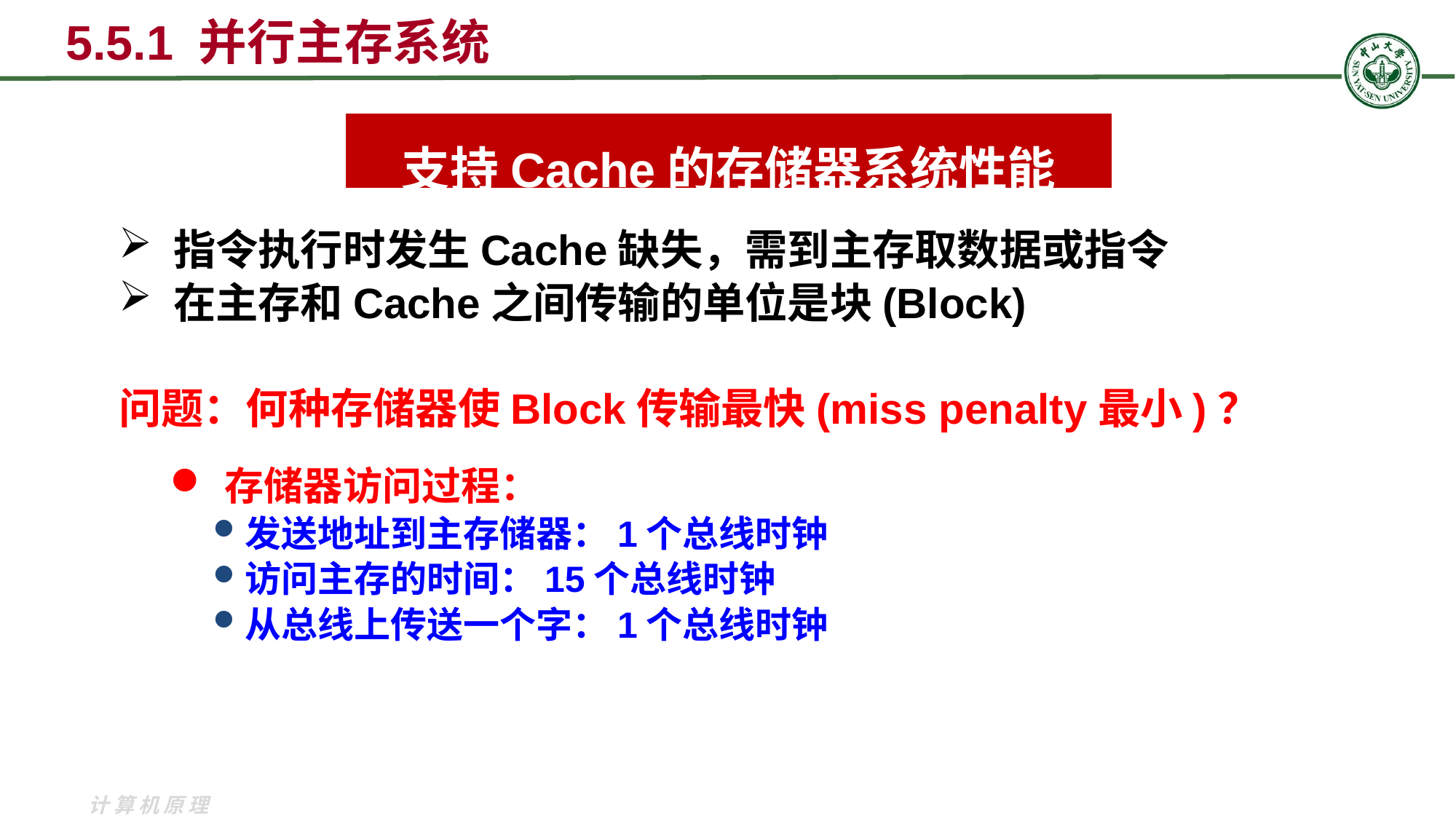

5.5.1 并行主存系统

支持Cache的存储器系统性能
指令执行时发生Cache缺失，需到主存取数据或指令
在主存和Cache之间传输的单位是块(Block)

问题：何种存储器使Block传输最快(miss penalty最小)？
存储器访问过程：
发送地址到主存储器：1个总线时钟
访问主存的时间：15个总线时钟
从总线上传送一个字：1个总线时钟